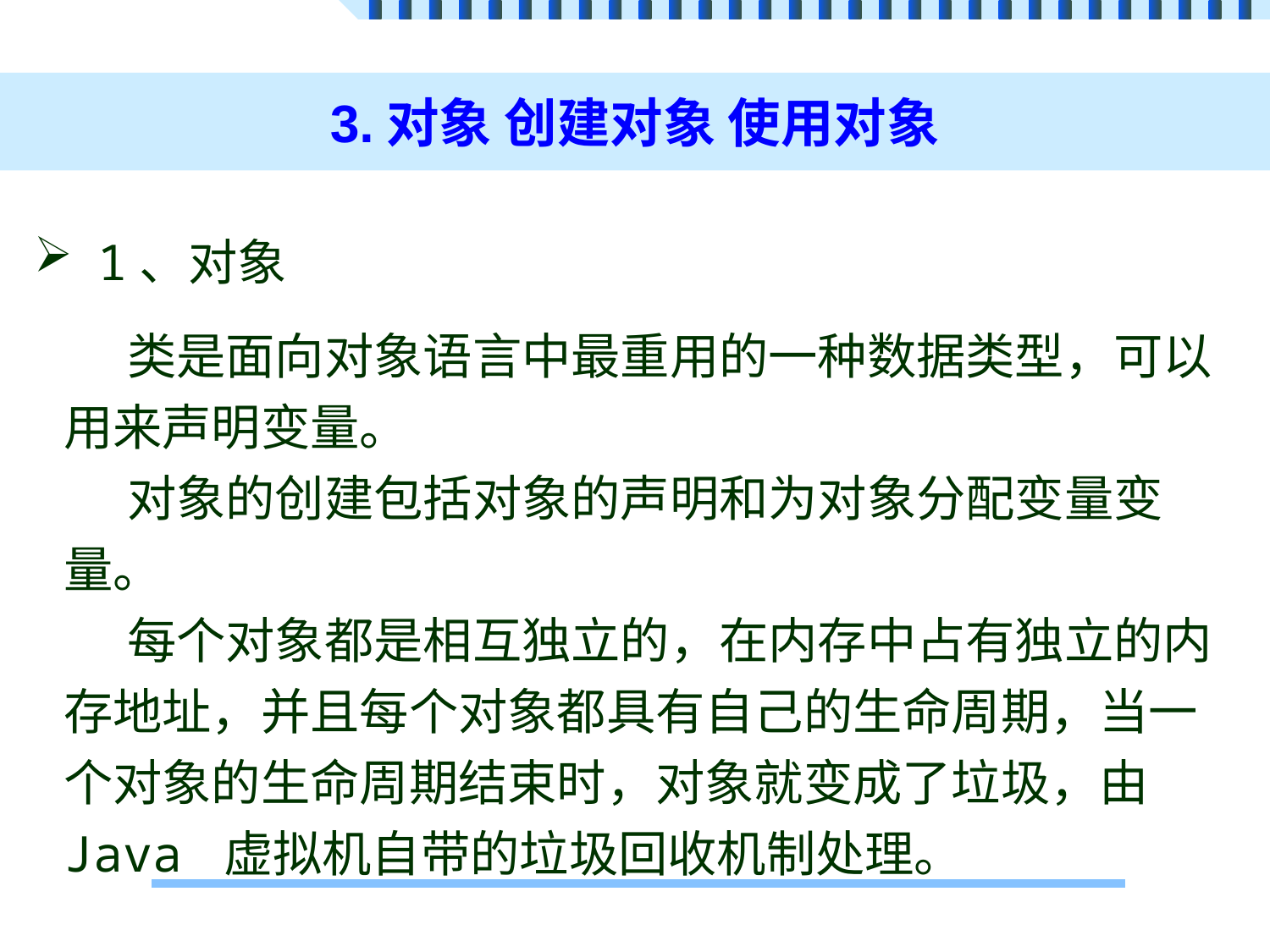

# 3.对象 创建对象 使用对象
1、对象
类是面向对象语言中最重用的一种数据类型，可以用来声明变量。
对象的创建包括对象的声明和为对象分配变量变量。
每个对象都是相互独立的，在内存中占有独立的内存地址，并且每个对象都具有自己的生命周期，当一个对象的生命周期结束时，对象就变成了垃圾，由 Java 虚拟机自带的垃圾回收机制处理。